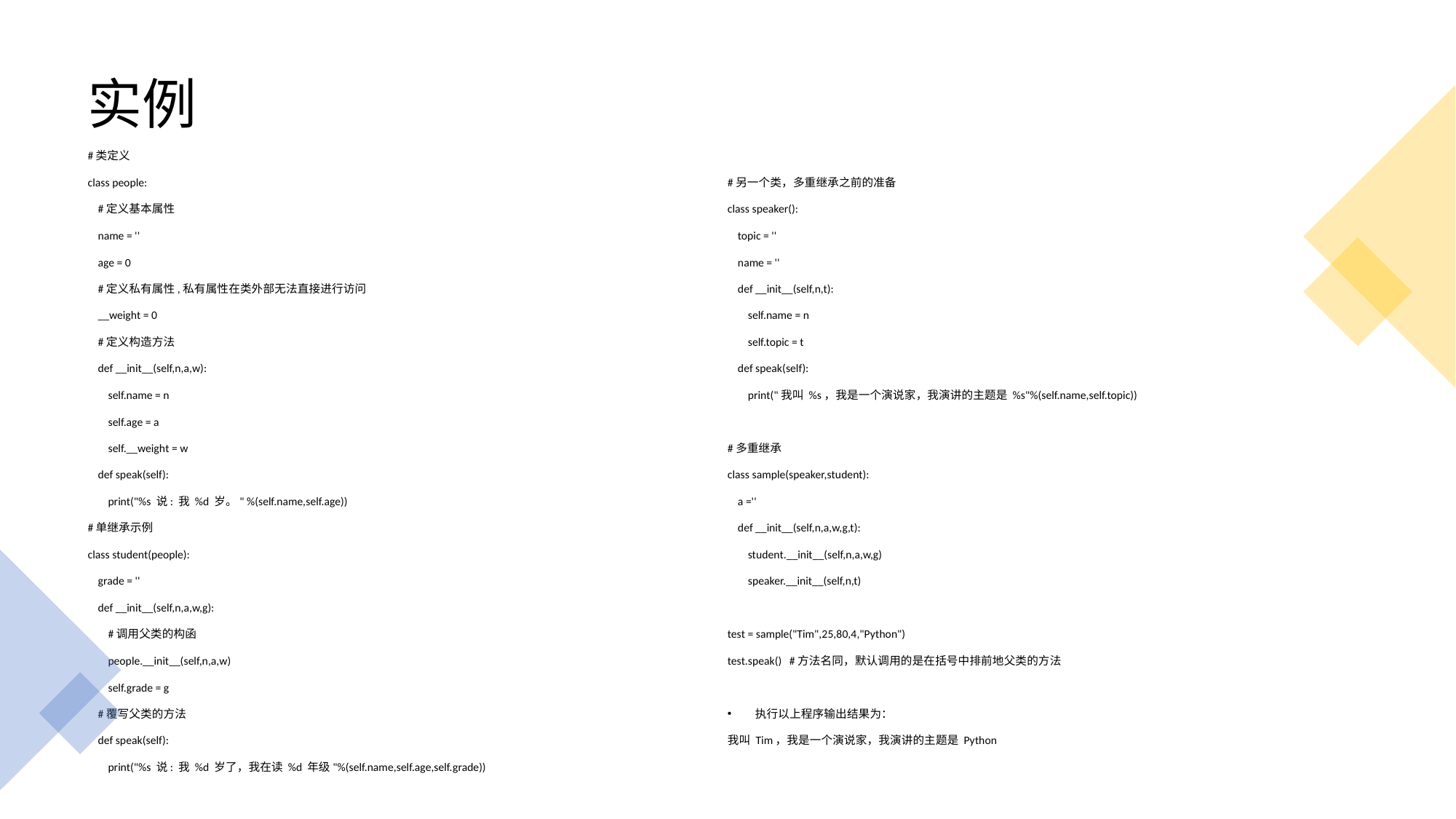

# 实例
#类定义
class people:
    #定义基本属性
    name = ''
    age = 0
    #定义私有属性,私有属性在类外部无法直接进行访问
    __weight = 0
    #定义构造方法
    def __init__(self,n,a,w):
        self.name = n
        self.age = a
        self.__weight = w
    def speak(self):
        print("%s 说: 我 %d 岁。" %(self.name,self.age))
#单继承示例
class student(people):
    grade = ''
    def __init__(self,n,a,w,g):
        #调用父类的构函
        people.__init__(self,n,a,w)
        self.grade = g
    #覆写父类的方法
    def speak(self):
        print("%s 说: 我 %d 岁了，我在读 %d 年级"%(self.name,self.age,self.grade))

#另一个类，多重继承之前的准备
class speaker():
    topic = ''
    name = ''
    def __init__(self,n,t):
        self.name = n
        self.topic = t
    def speak(self):
        print("我叫 %s，我是一个演说家，我演讲的主题是 %s"%(self.name,self.topic))

#多重继承
class sample(speaker,student):
    a =''
    def __init__(self,n,a,w,g,t):
        student.__init__(self,n,a,w,g)
        speaker.__init__(self,n,t)

test = sample("Tim",25,80,4,"Python")
test.speak()   #方法名同，默认调用的是在括号中排前地父类的方法

执行以上程序输出结果为：
我叫 Tim，我是一个演说家，我演讲的主题是 Python